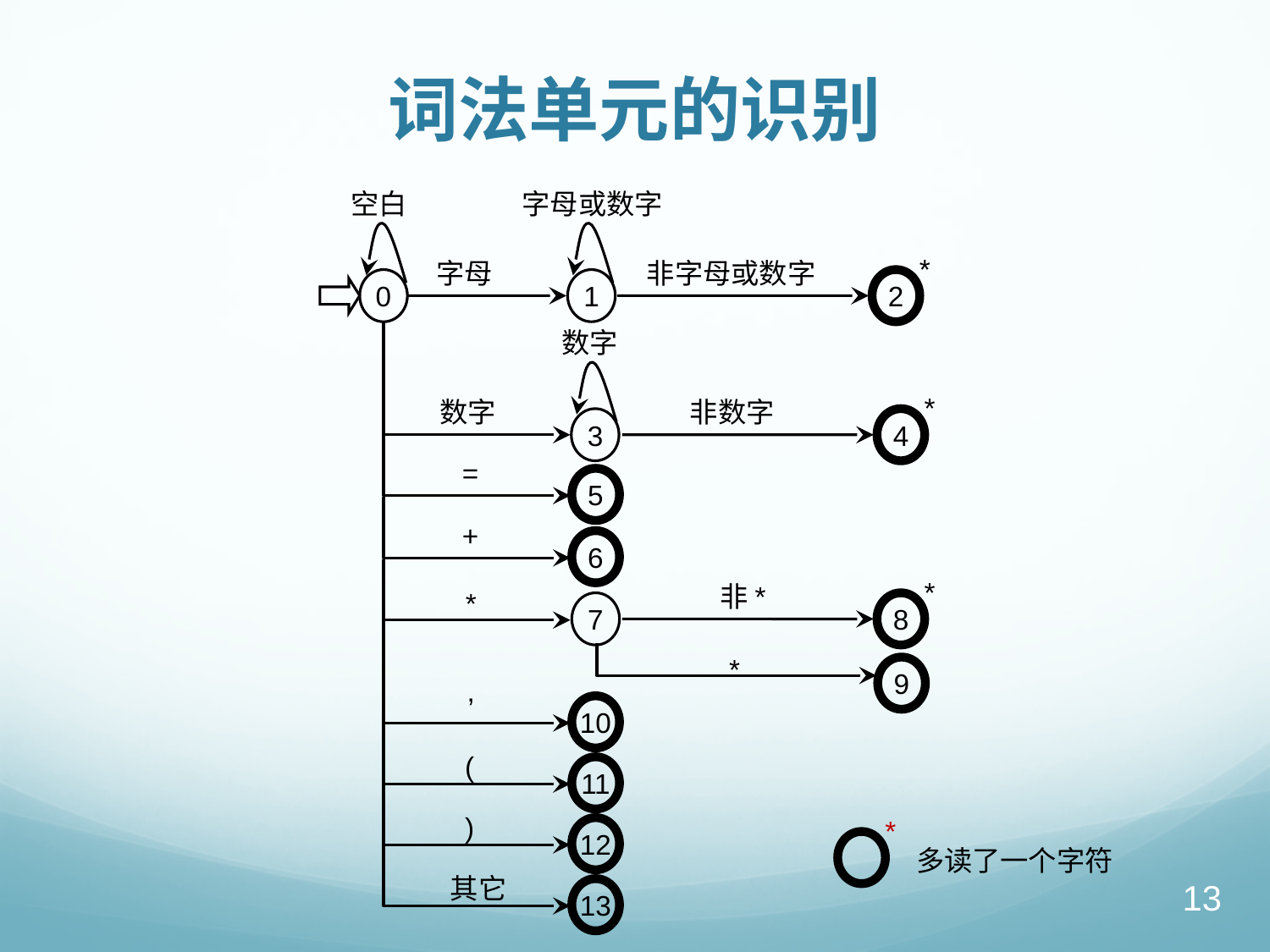

# 词法单元的识别
空白
字母或数字

*
字母
非字母或数字
0
1
2

数字

*
数字
非数字
3
4

=
5

+
6

*
非*
*
7
8

*
9
,
10

(
11

)
*
12

多读了一个字符

其它
13
13